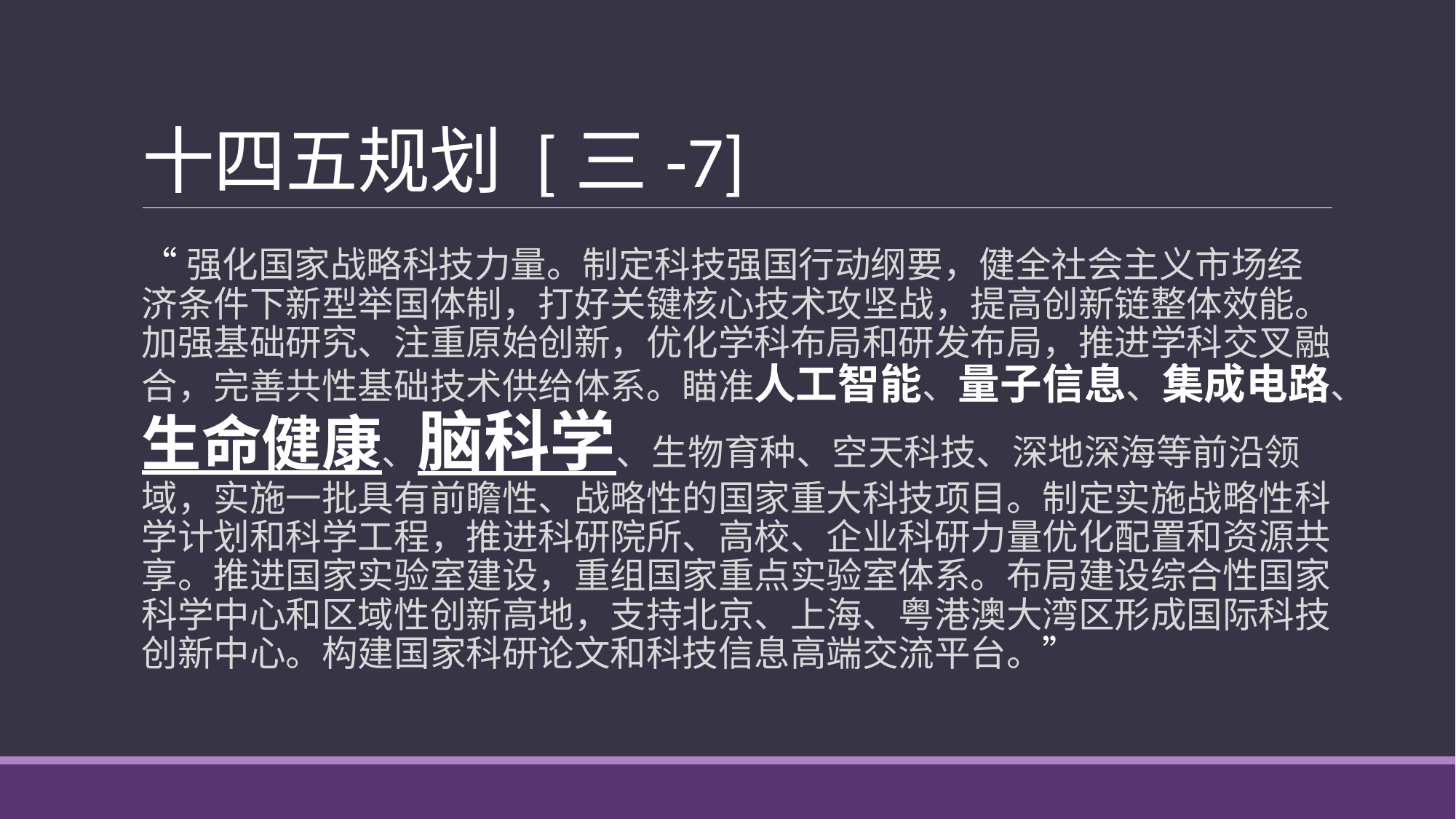

# 十四五规划 [三-7]
“强化国家战略科技力量。制定科技强国行动纲要，健全社会主义市场经济条件下新型举国体制，打好关键核心技术攻坚战，提高创新链整体效能。加强基础研究、注重原始创新，优化学科布局和研发布局，推进学科交叉融合，完善共性基础技术供给体系。瞄准人工智能、量子信息、集成电路、生命健康、脑科学、生物育种、空天科技、深地深海等前沿领域，实施一批具有前瞻性、战略性的国家重大科技项目。制定实施战略性科学计划和科学工程，推进科研院所、高校、企业科研力量优化配置和资源共享。推进国家实验室建设，重组国家重点实验室体系。布局建设综合性国家科学中心和区域性创新高地，支持北京、上海、粤港澳大湾区形成国际科技创新中心。构建国家科研论文和科技信息高端交流平台。”